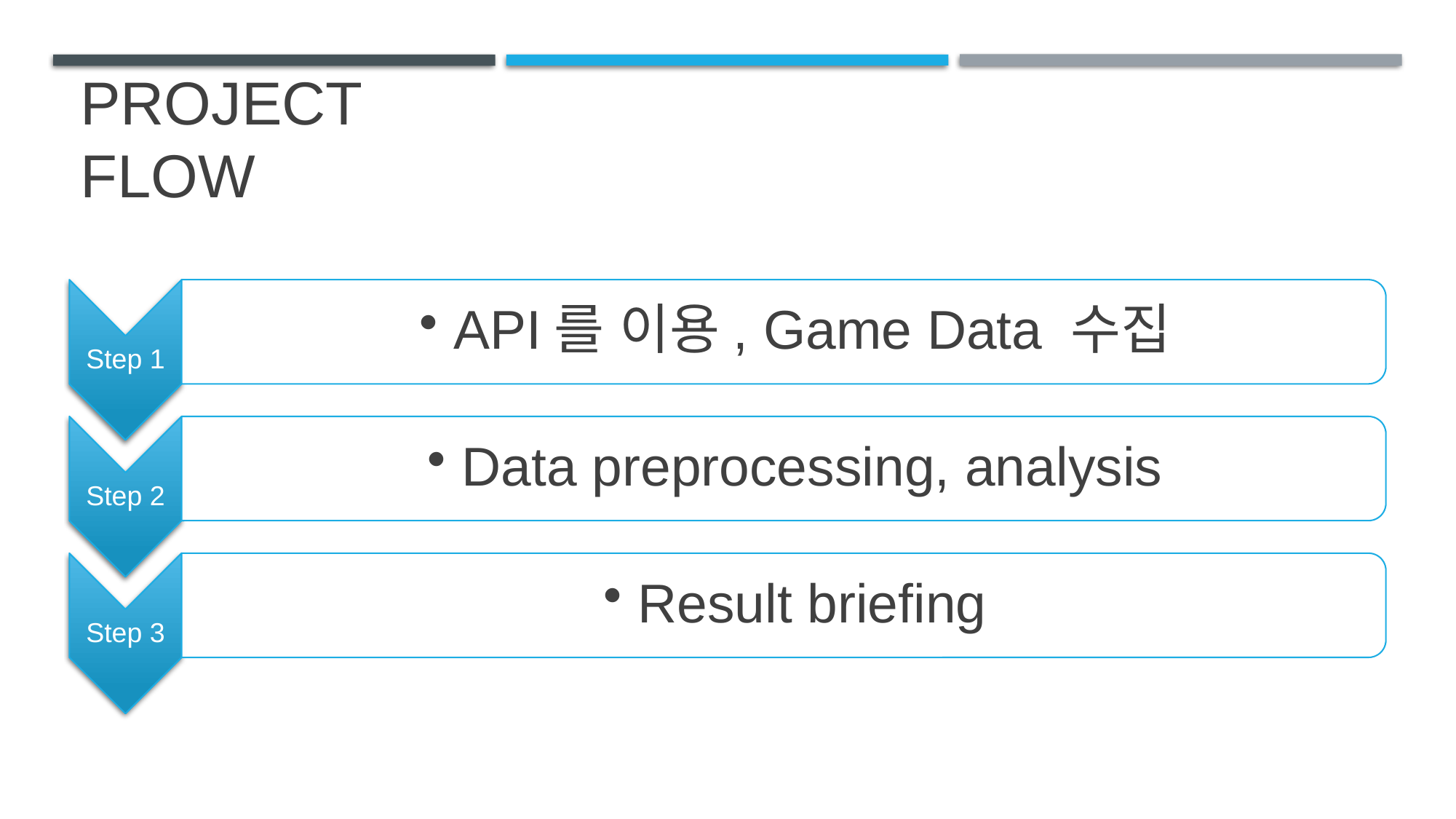

# Project flow
Step 1
API를 이용, Game Data 수집
Step 2
Data preprocessing, analysis
Step 3
Result briefing